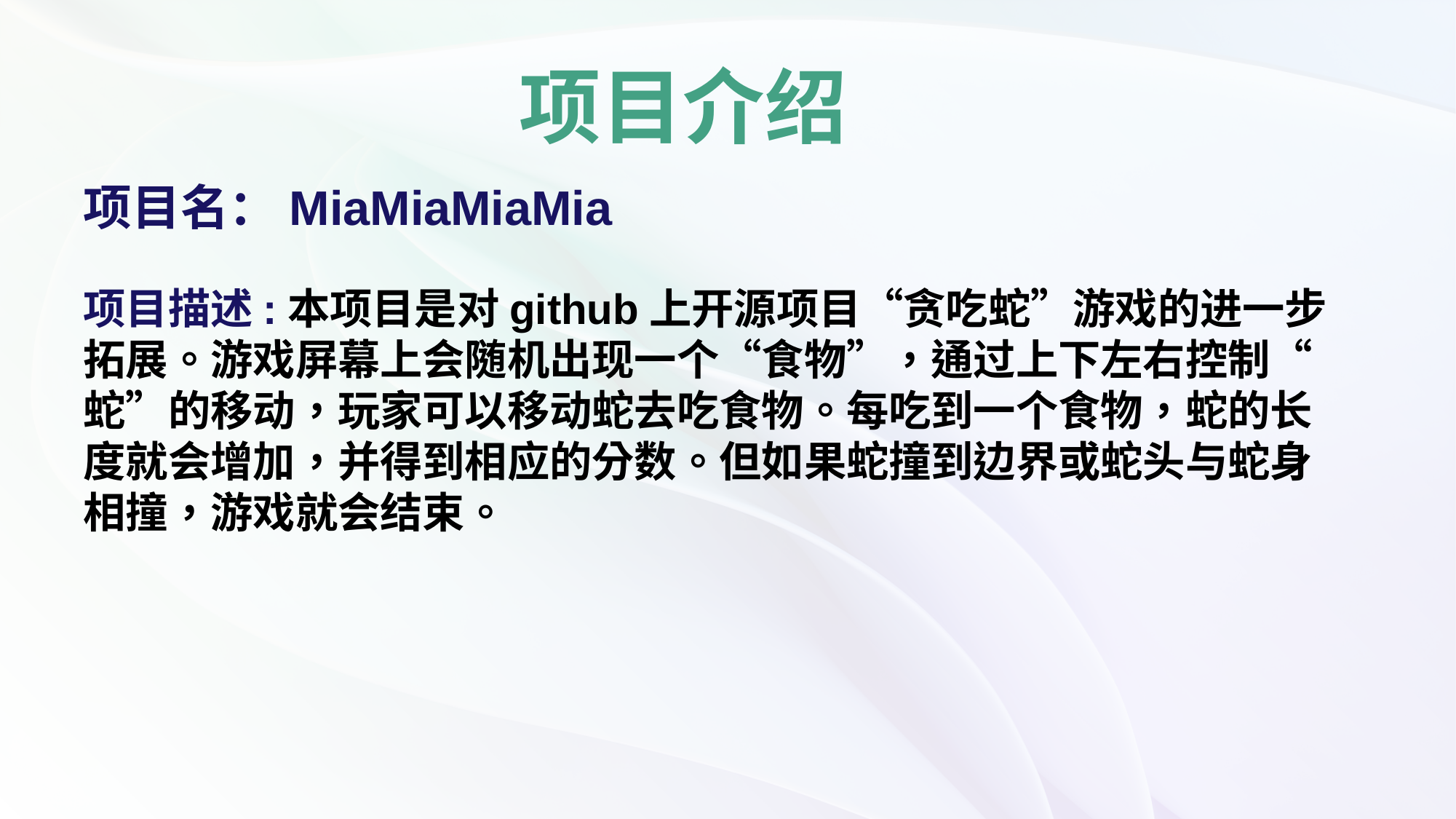

项目介绍
项目名：MiaMiaMiaMia
项目描述:本项目是对github上开源项目“贪吃蛇”游戏的进一步拓展。游戏屏幕上会随机出现一个“食物”，通过上下左右控制“蛇”的移动，玩家可以移动蛇去吃食物。每吃到一个食物，蛇的长度就会增加，并得到相应的分数。但如果蛇撞到边界或蛇头与蛇身相撞，游戏就会结束。